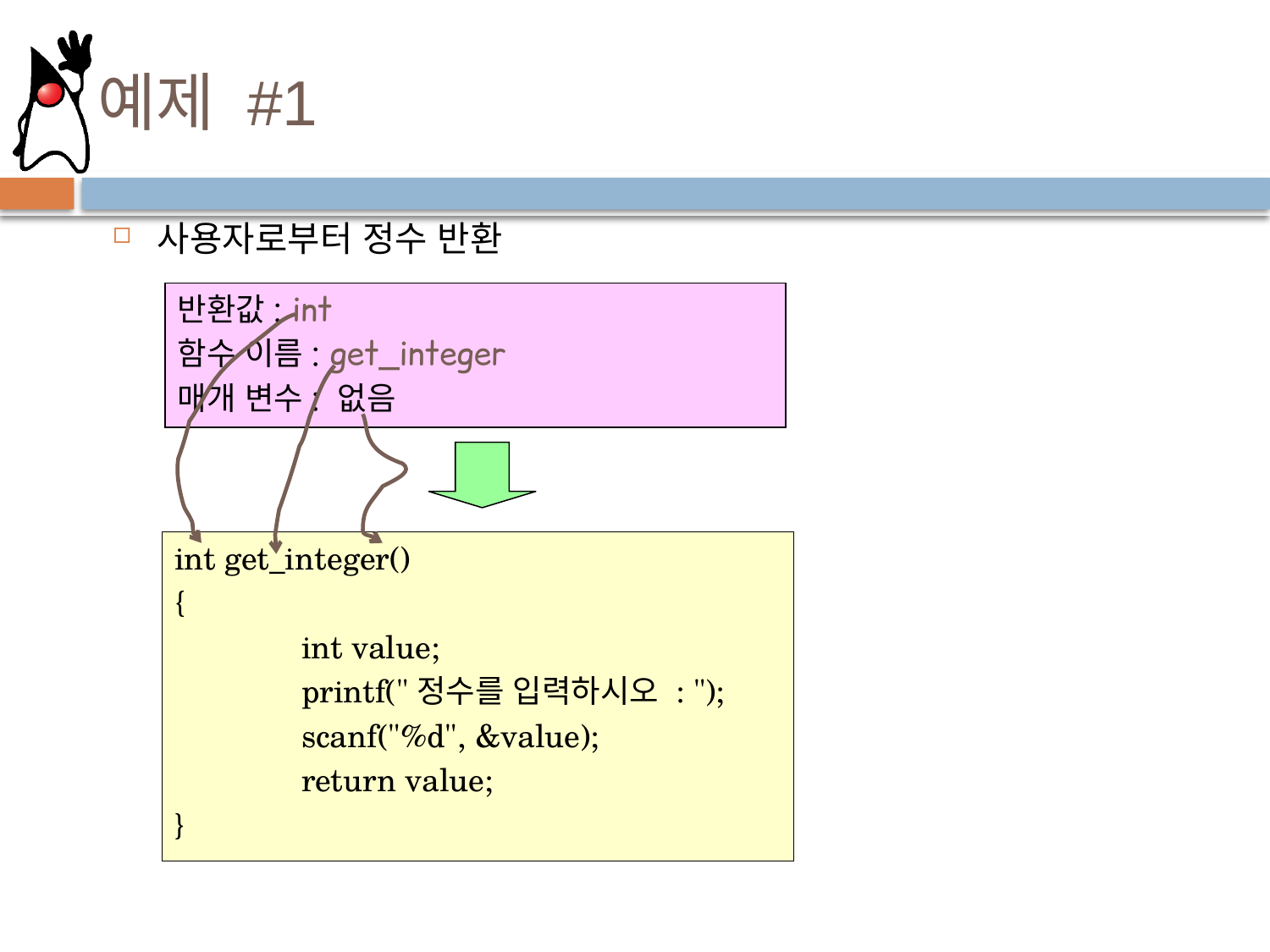

# 예제 #1
사용자로부터 정수 반환
반환값: int
함수 이름: get_integer
매개 변수: 없음

int get_integer()
{
	int value;
	printf("정수를 입력하시오 : ");
	scanf("%d", &value);
	return value;
}